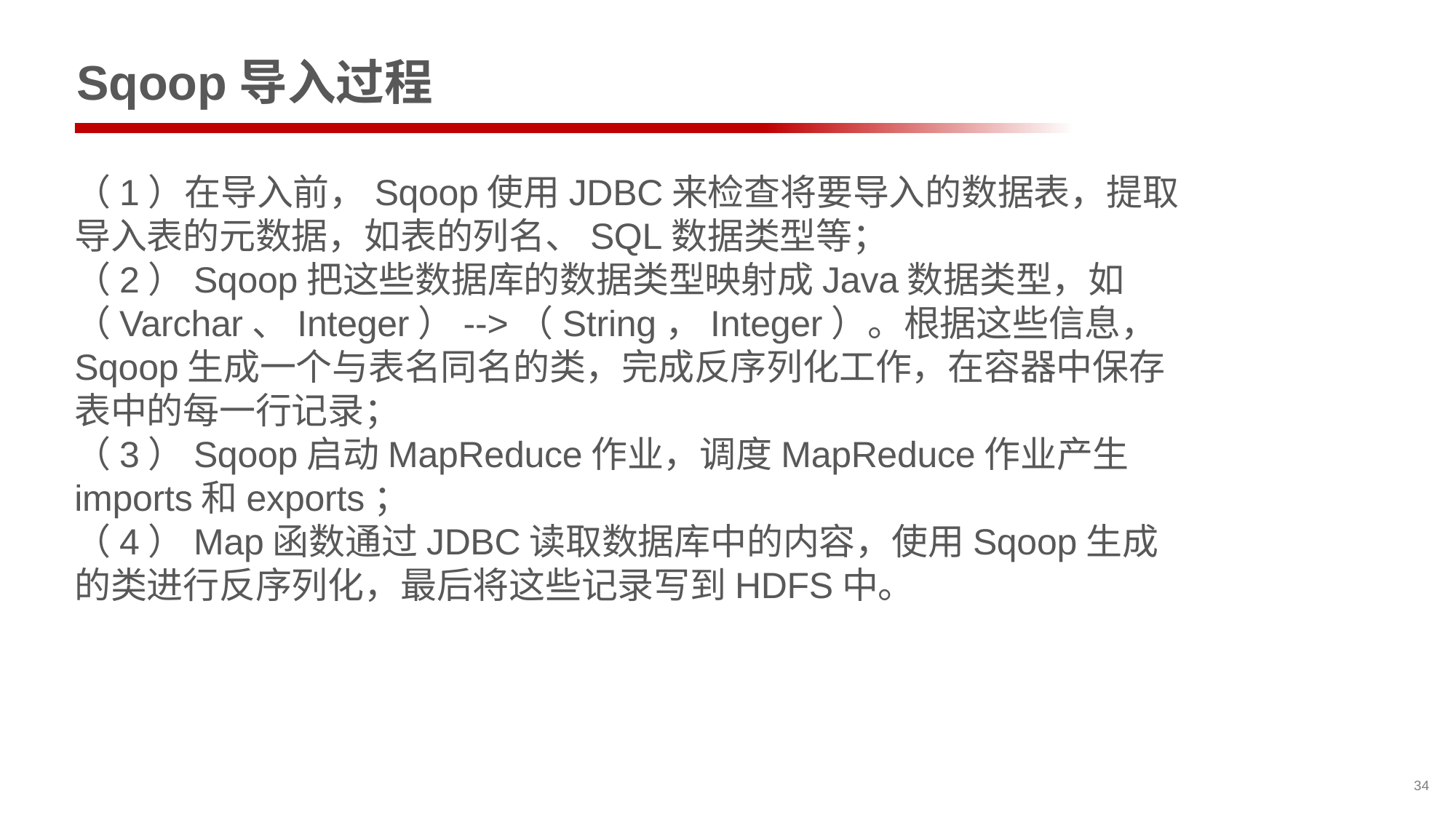

# Sqoop导入过程

（1）在导入前，Sqoop使用JDBC来检查将要导入的数据表，提取导入表的元数据，如表的列名、SQL数据类型等；
（2）Sqoop把这些数据库的数据类型映射成Java数据类型，如（Varchar、Integer）-->（String，Integer）。根据这些信息，Sqoop生成一个与表名同名的类，完成反序列化工作，在容器中保存表中的每一行记录；
（3）Sqoop启动MapReduce作业，调度MapReduce作业产生imports和exports；
（4）Map函数通过JDBC读取数据库中的内容，使用Sqoop生成的类进行反序列化，最后将这些记录写到HDFS中。
34